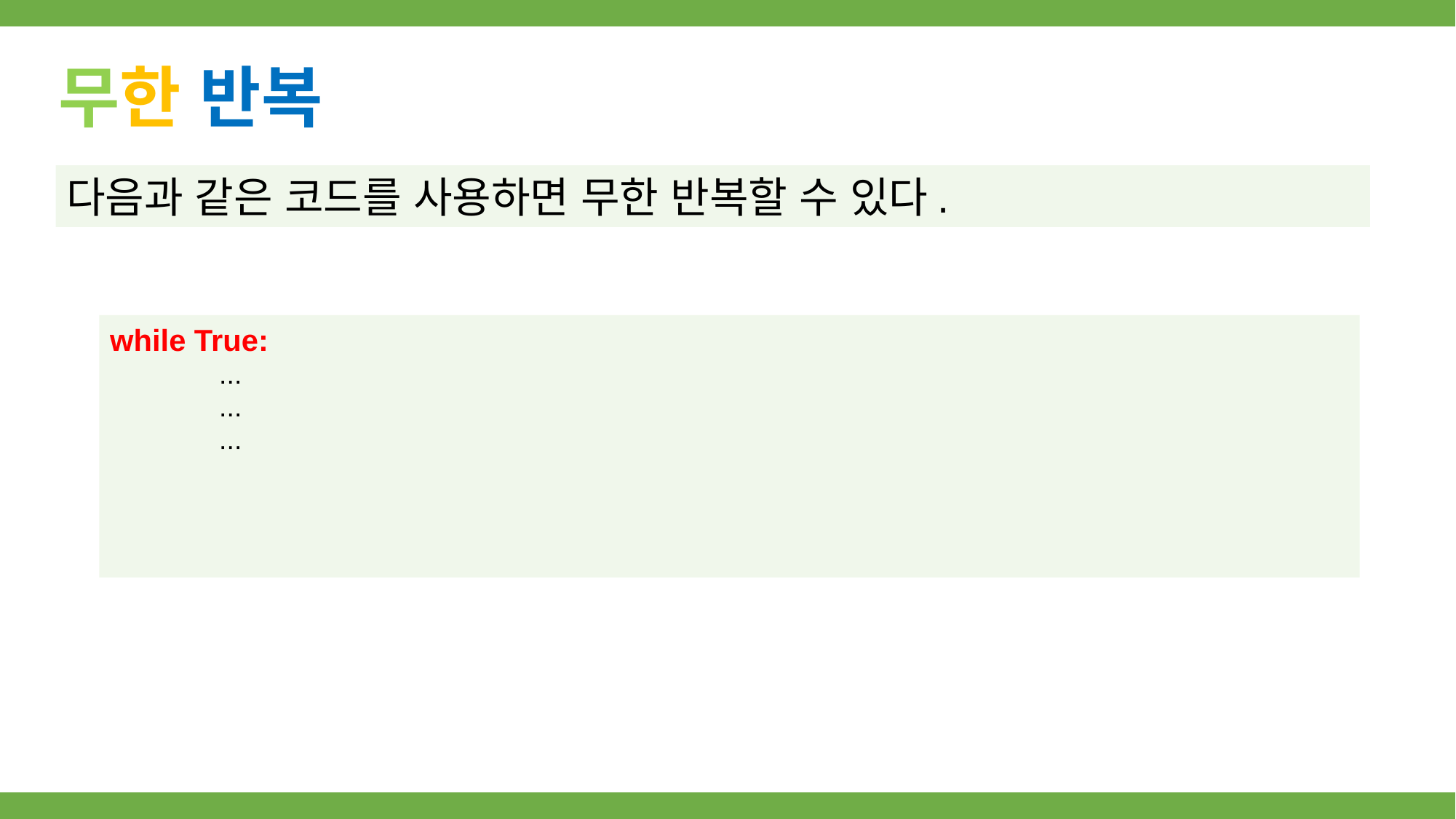

# 무한 반복
다음과 같은 코드를 사용하면 무한 반복할 수 있다.
while True:
	...
	...
	...